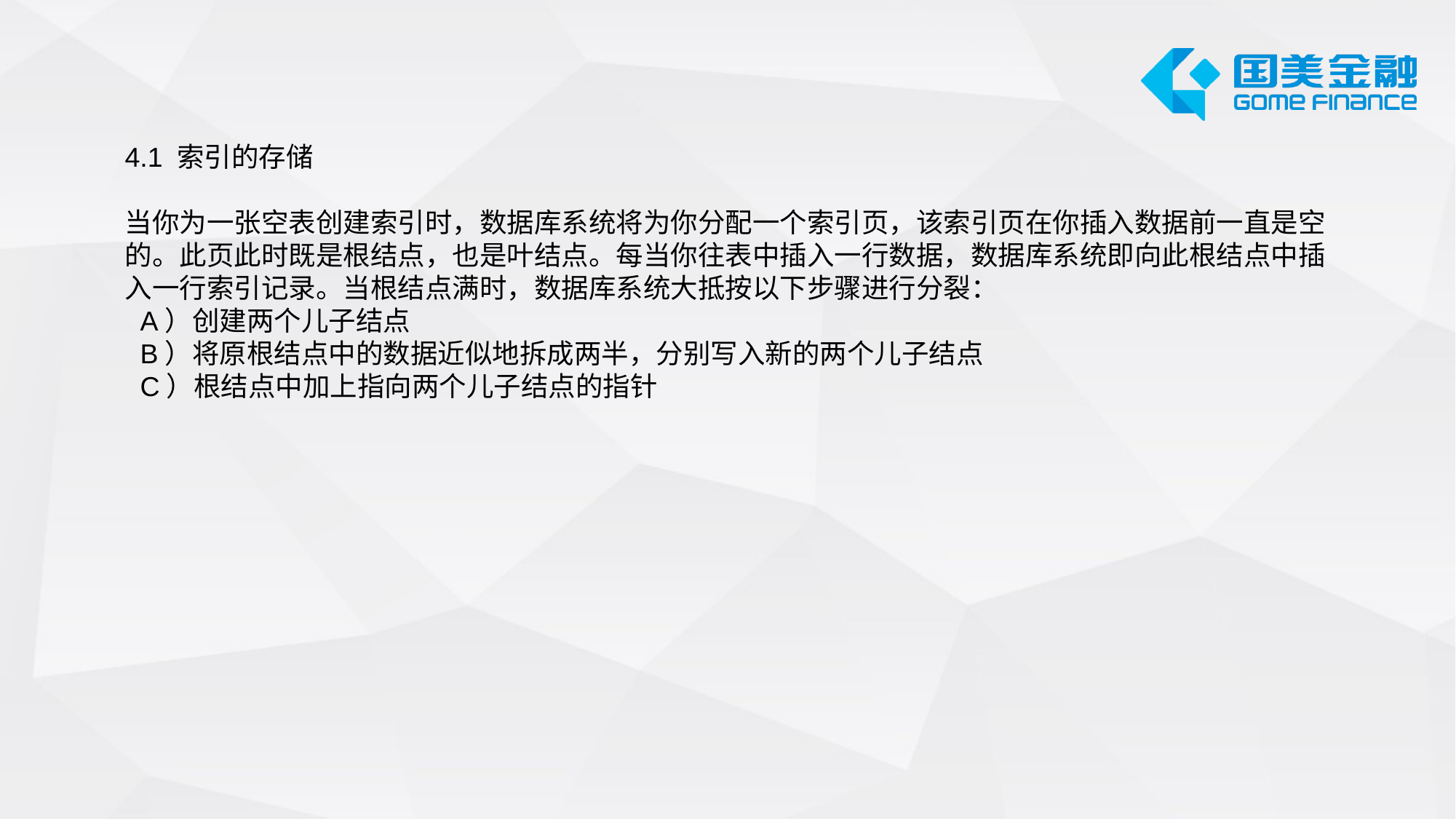

4.1 索引的存储

当你为一张空表创建索引时，数据库系统将为你分配一个索引页，该索引页在你插入数据前一直是空的。此页此时既是根结点，也是叶结点。每当你往表中插入一行数据，数据库系统即向此根结点中插入一行索引记录。当根结点满时，数据库系统大抵按以下步骤进行分裂：
  A）创建两个儿子结点
  B）将原根结点中的数据近似地拆成两半，分别写入新的两个儿子结点
  C）根结点中加上指向两个儿子结点的指针